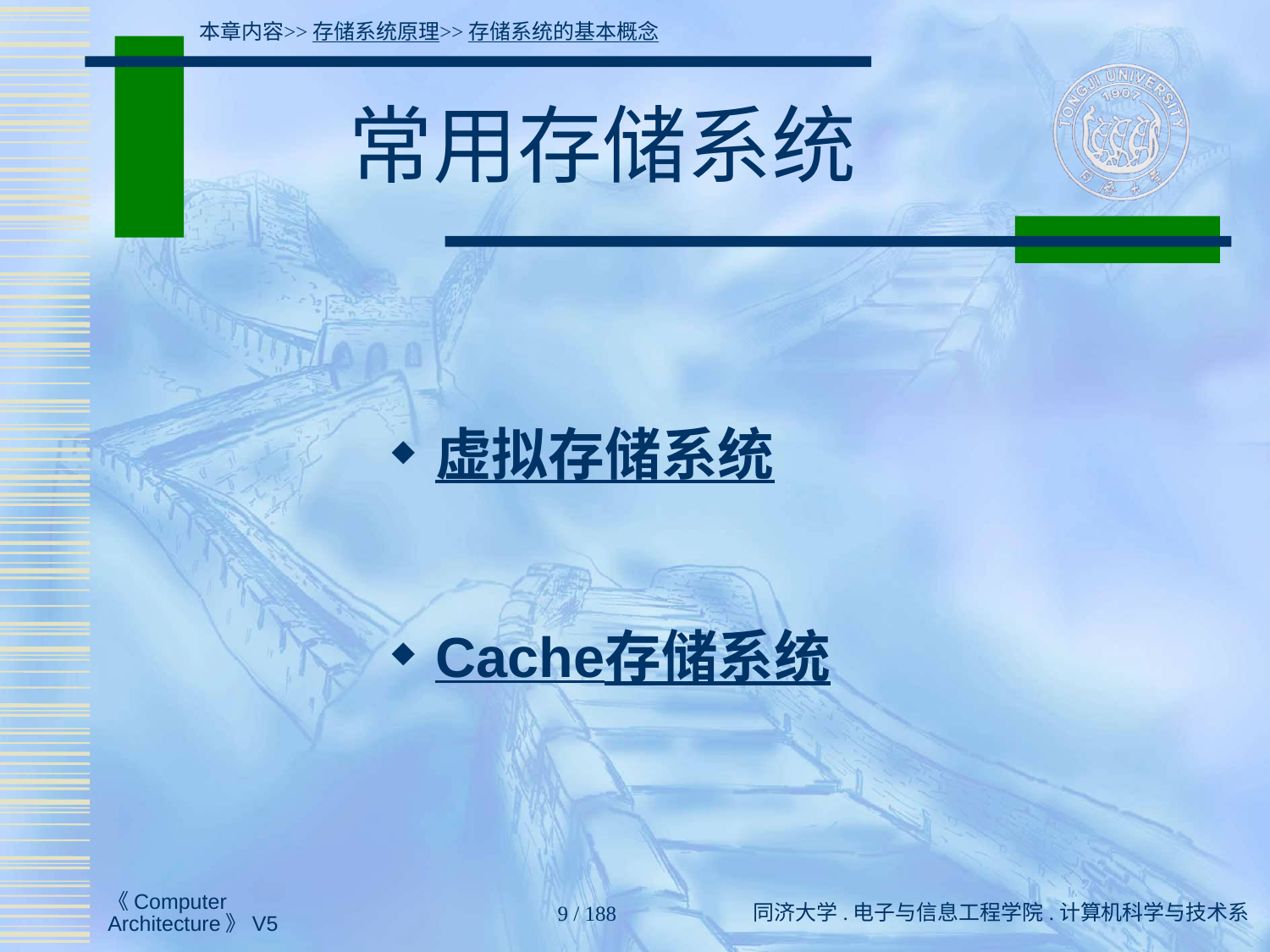

本章内容>>存储系统原理>>存储系统的基本概念
# 常用存储系统
虚拟存储系统

Cache存储系统